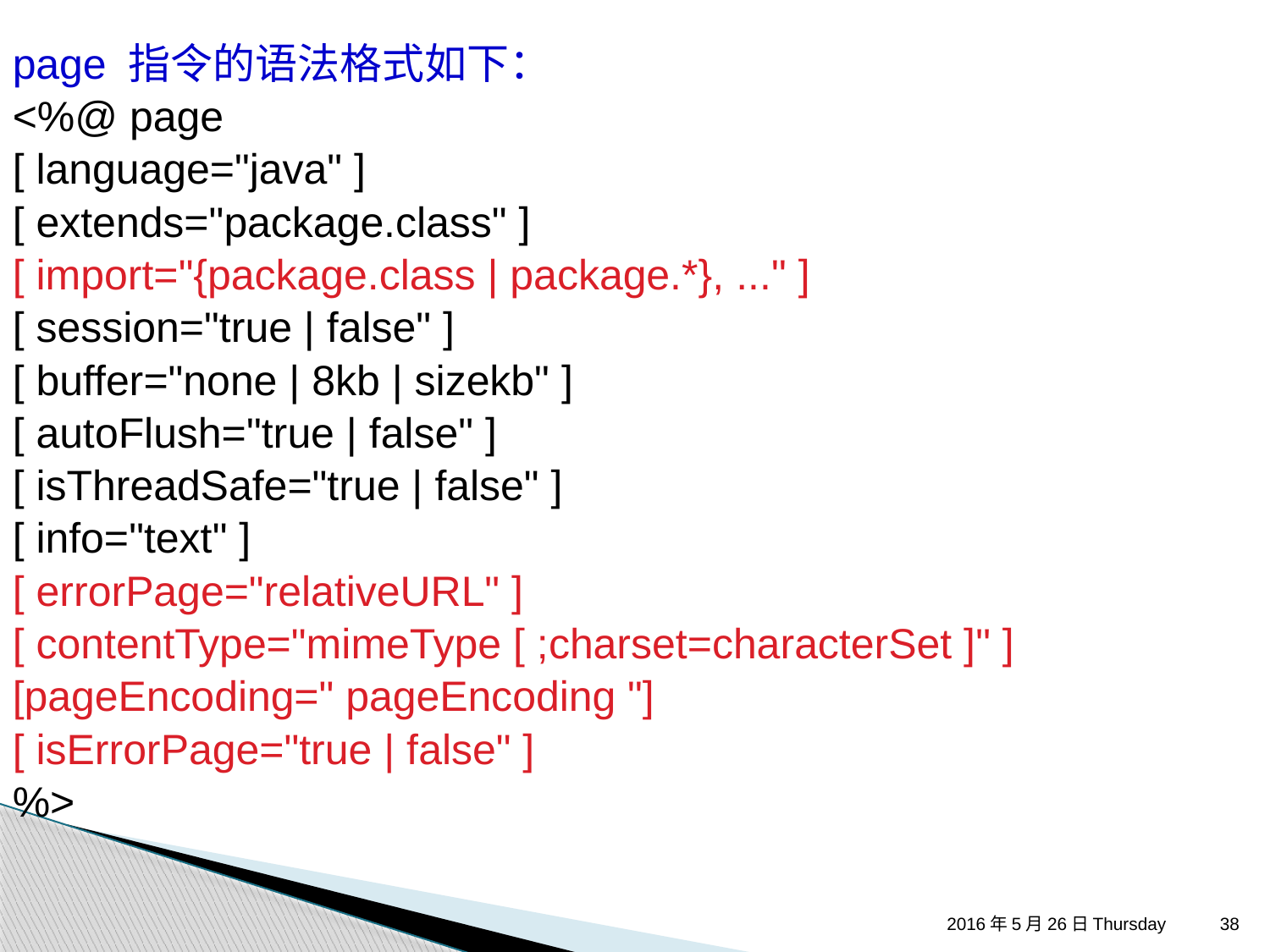

page 指令的语法格式如下：
<%@ page
[ language="java" ]
[ extends="package.class" ]
[ import="{package.class | package.*}, ..." ]
[ session="true | false" ]
[ buffer="none | 8kb | sizekb" ]
[ autoFlush="true | false" ]
[ isThreadSafe="true | false" ]
[ info="text" ]
[ errorPage="relativeURL" ]
[ contentType="mimeType [ ;charset=characterSet ]" ]
[pageEncoding=" pageEncoding "]
[ isErrorPage="true | false" ]
%>
2016年5月26日Thursday
38